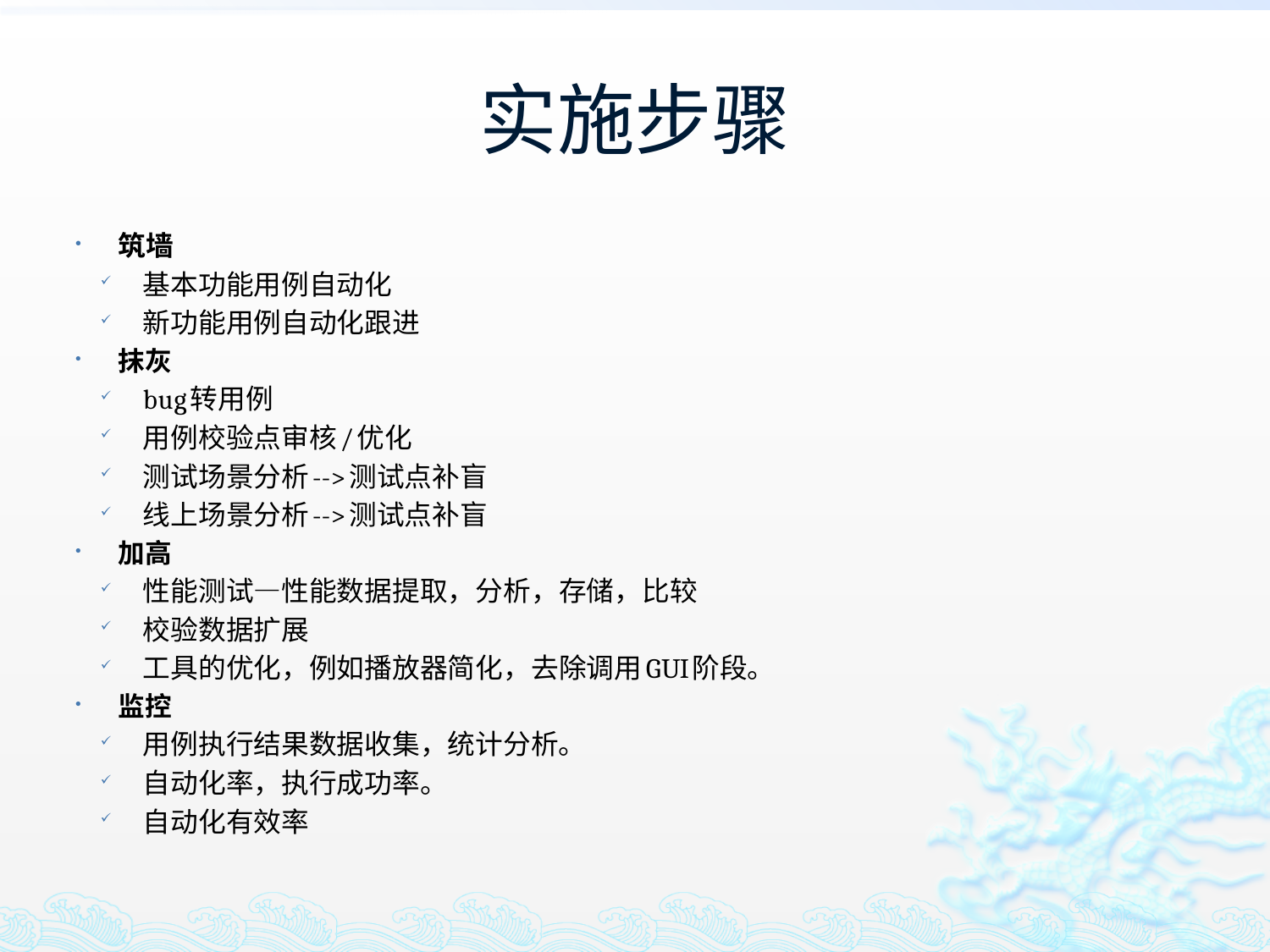

# 实施步骤
筑墙
基本功能用例自动化
新功能用例自动化跟进
抹灰
bug转用例
用例校验点审核/优化
测试场景分析-->测试点补盲
线上场景分析-->测试点补盲
加高
性能测试—性能数据提取，分析，存储，比较
校验数据扩展
工具的优化，例如播放器简化，去除调用GUI阶段。
监控
用例执行结果数据收集，统计分析。
自动化率，执行成功率。
自动化有效率